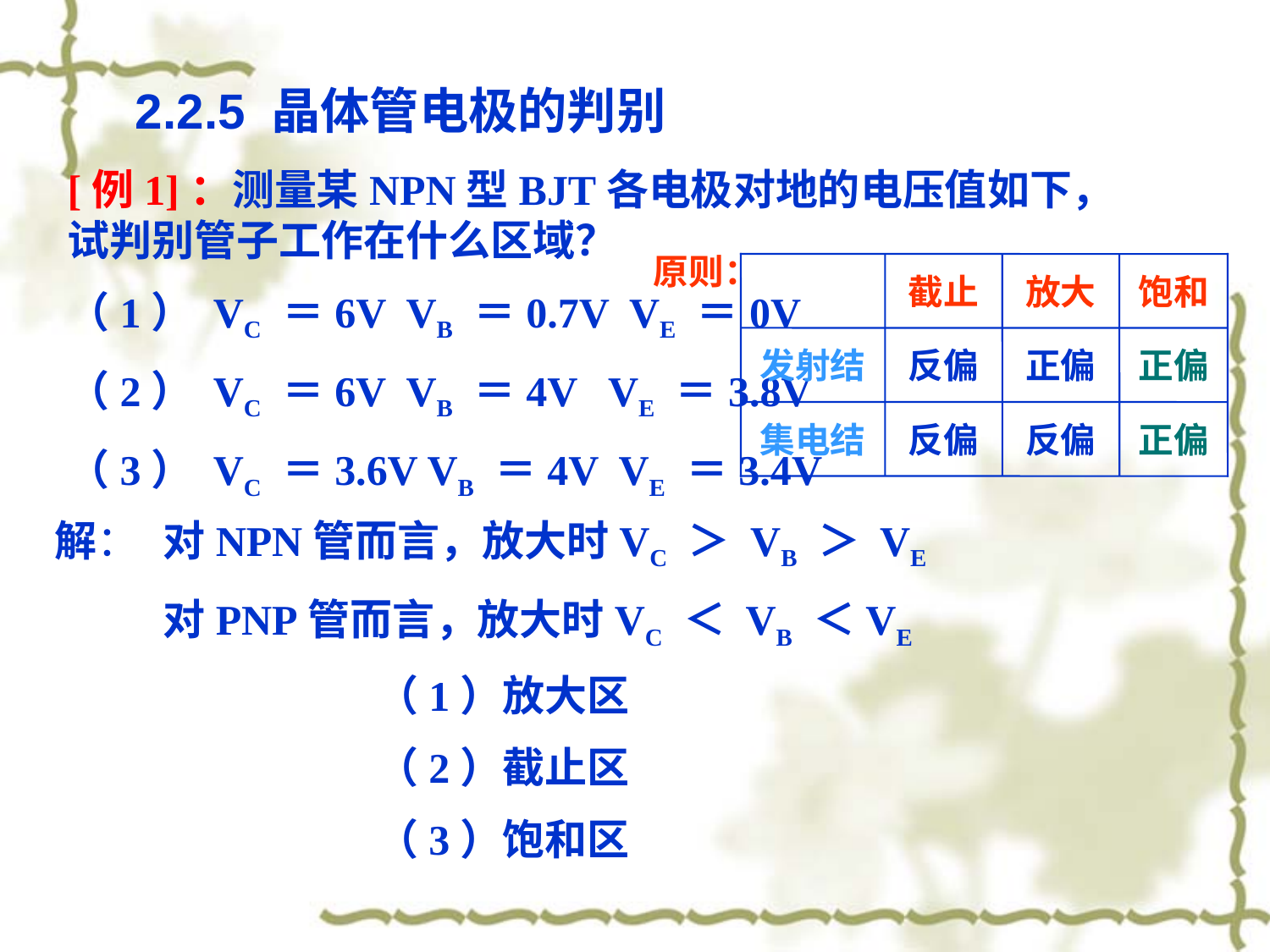

2.2.5 晶体管电极的判别
[例1]：测量某NPN型BJT各电极对地的电压值如下，试判别管子工作在什么区域？
（1） VC ＝6V  VB ＝0.7V  VE ＝0V
（2） VC ＝6V  VB ＝4V   VE ＝3.8V
（3） VC ＝3.6V VB ＝4V  VE ＝3.4V
原则：

截止

放大

饱和

发射结

反偏
正偏
正偏
集电结

反偏
反偏
正偏

解：
对NPN管而言，放大时VC ＞ VB ＞ VE
对PNP管而言，放大时VC ＜ VB ＜VE
（1）放大区
（2）截止区
（3）饱和区
85